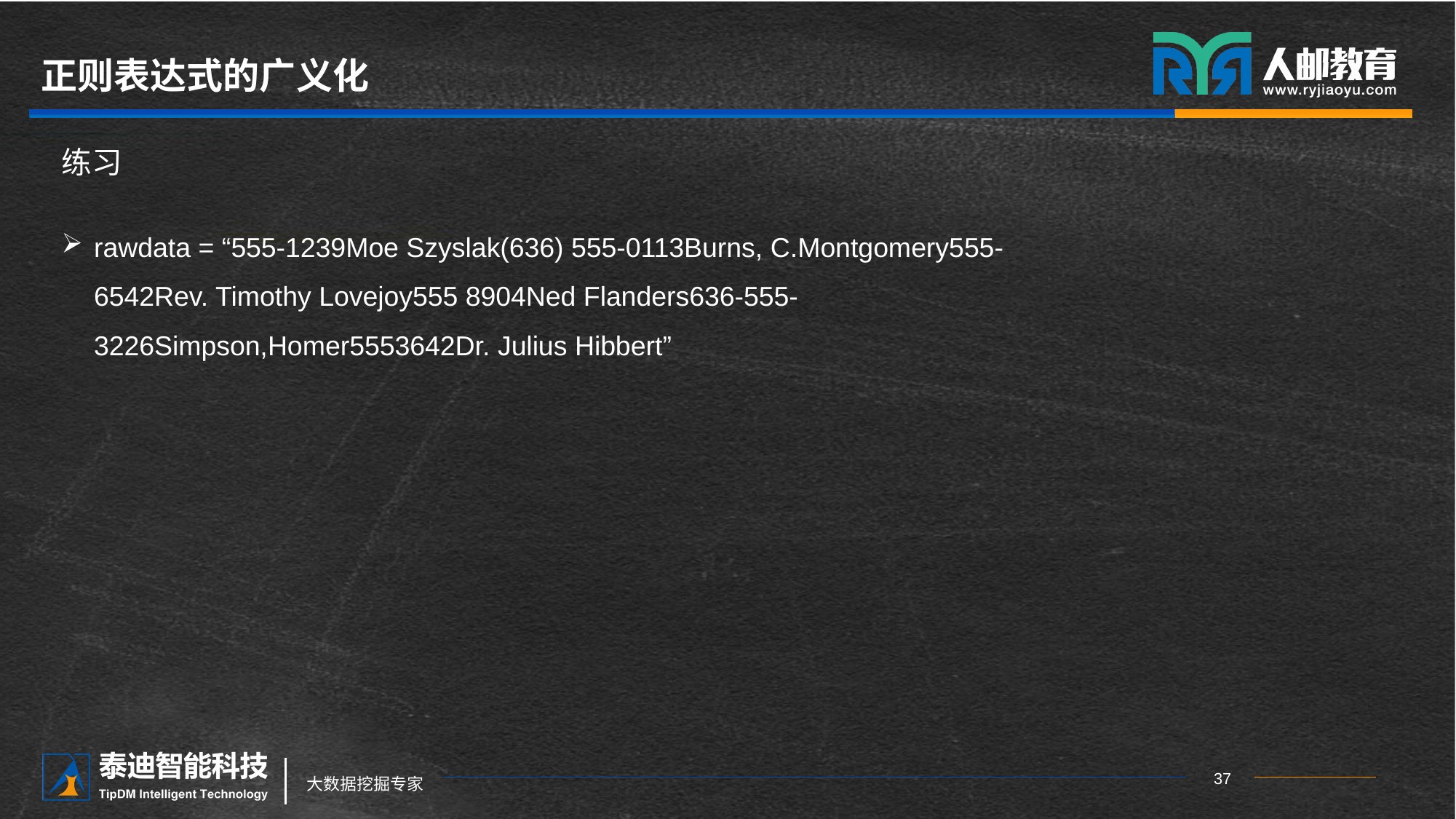

# 正则表达式的广义化

练习

rawdata = “555-1239Moe Szyslak(636) 555-0113Burns, C.Montgomery555-6542Rev. Timothy Lovejoy555 8904Ned Flanders636-555-3226Simpson,Homer5553642Dr. Julius Hibbert”